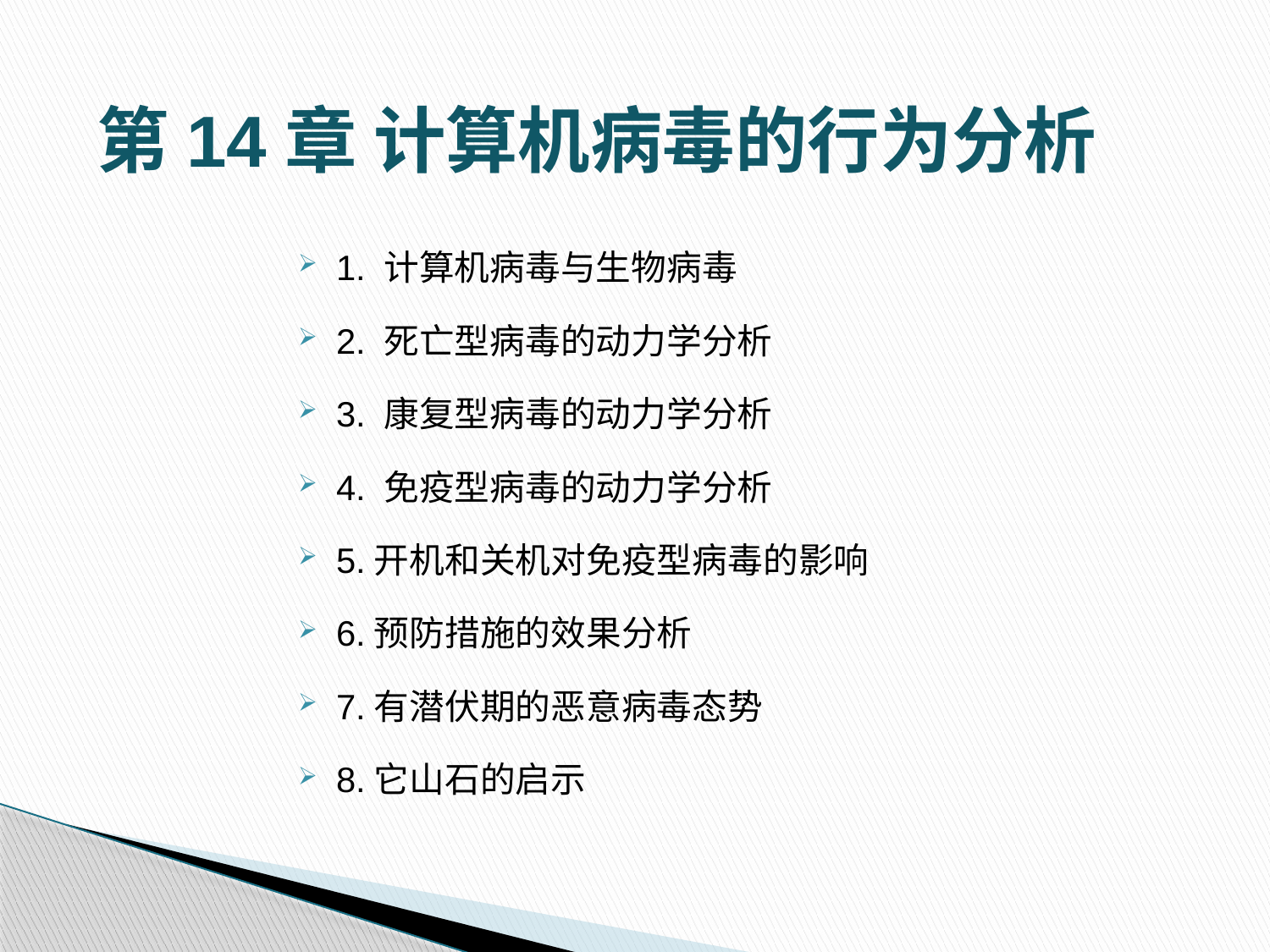

第14章 计算机病毒的行为分析
1. 计算机病毒与生物病毒
2. 死亡型病毒的动力学分析
3. 康复型病毒的动力学分析
4. 免疫型病毒的动力学分析
5.开机和关机对免疫型病毒的影响
6.预防措施的效果分析
7.有潜伏期的恶意病毒态势
8.它山石的启示